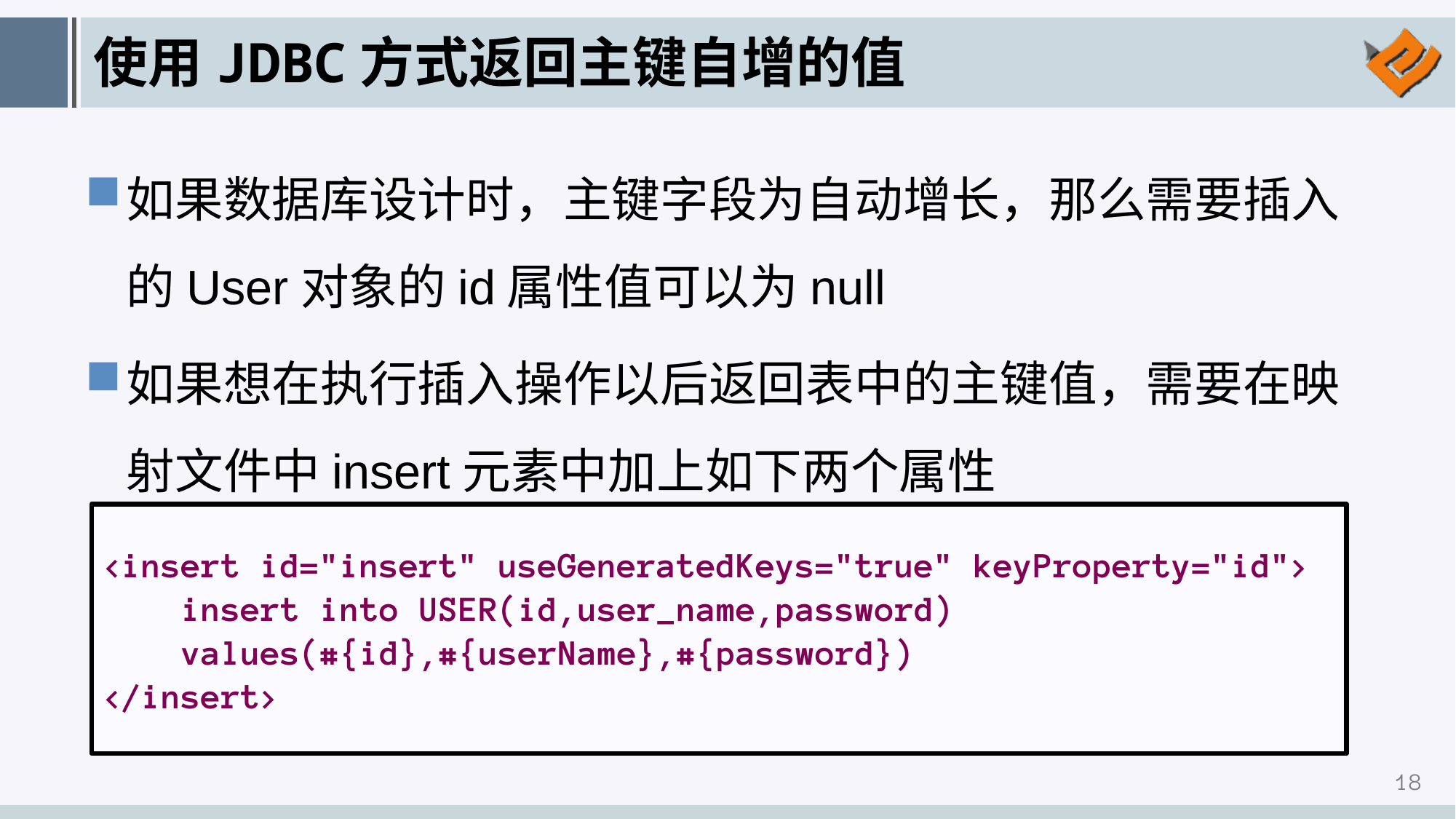

# 使用JDBC方式返回主键自增的值
如果数据库设计时，主键字段为自动增长，那么需要插入的User对象的id属性值可以为null
如果想在执行插入操作以后返回表中的主键值，需要在映射文件中insert元素中加上如下两个属性
<insert id="insert" useGeneratedKeys="true" keyProperty="id">
    insert into USER(id,user_name,password)
    values(#{id},#{userName},#{password})
</insert>